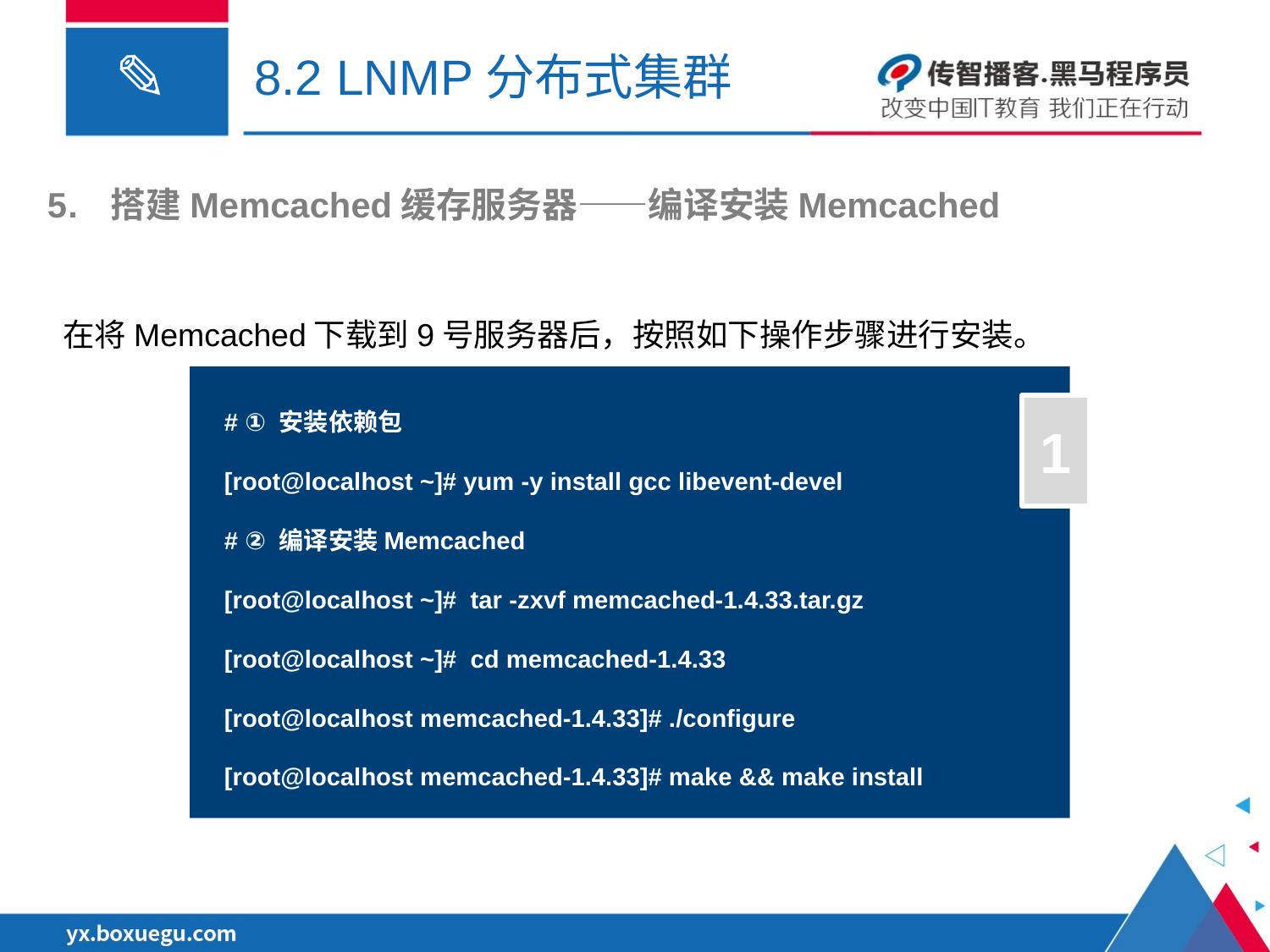

# 8.2 LNMP分布式集群
搭建Memcached缓存服务器——编译安装Memcached
在将Memcached下载到9号服务器后，按照如下操作步骤进行安装。

# ① 安装依赖包
[root@localhost ~]# yum -y install gcc libevent-devel
# ② 编译安装Memcached
[root@localhost ~]#  tar -zxvf memcached-1.4.33.tar.gz
[root@localhost ~]#  cd memcached-1.4.33
[root@localhost memcached-1.4.33]# ./configure
[root@localhost memcached-1.4.33]# make && make install
1